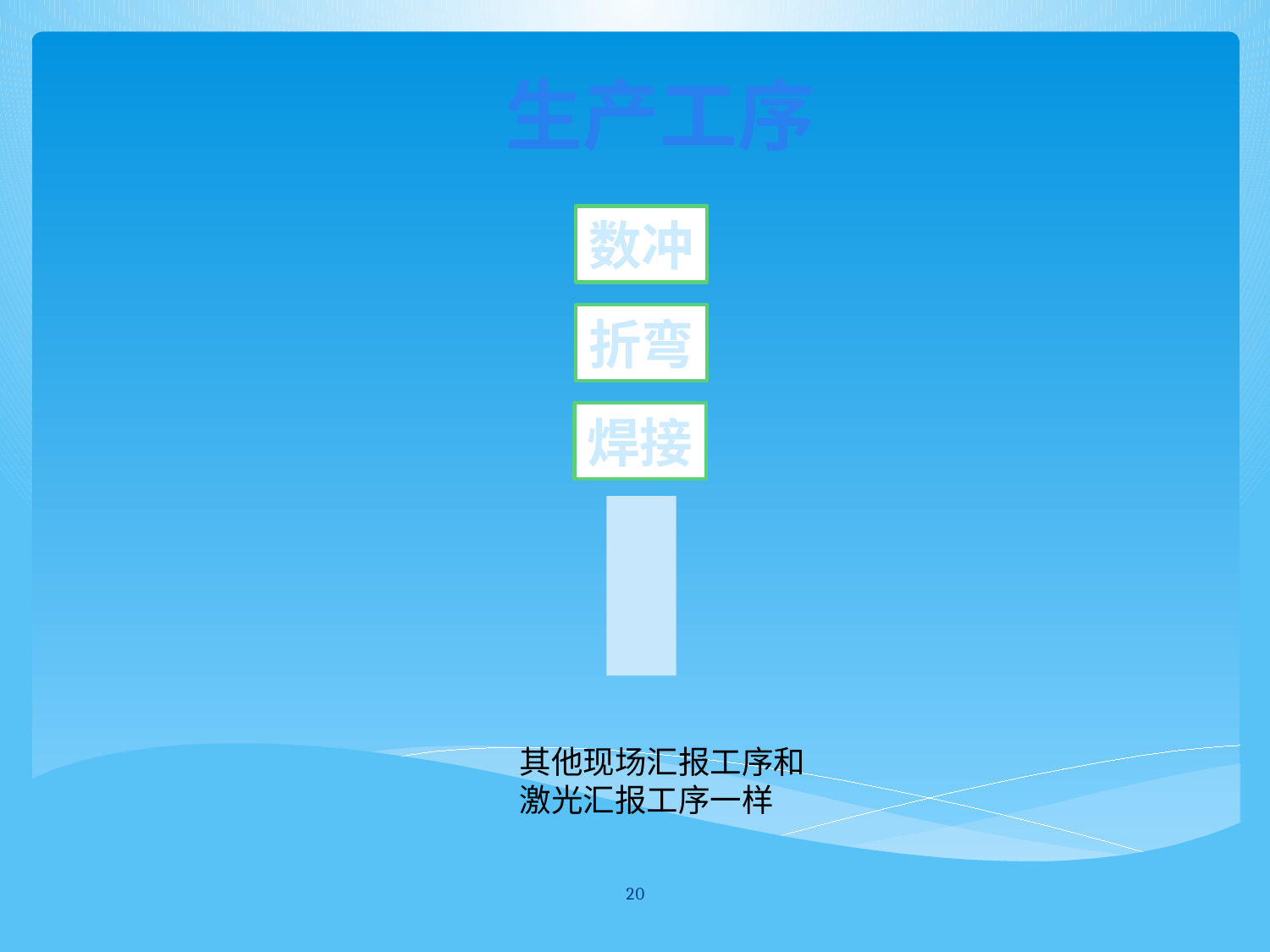

# 生产工序
数冲
折弯
焊接
.
.
.
.
.
.

其他现场汇报工序和激光汇报工序一样
20